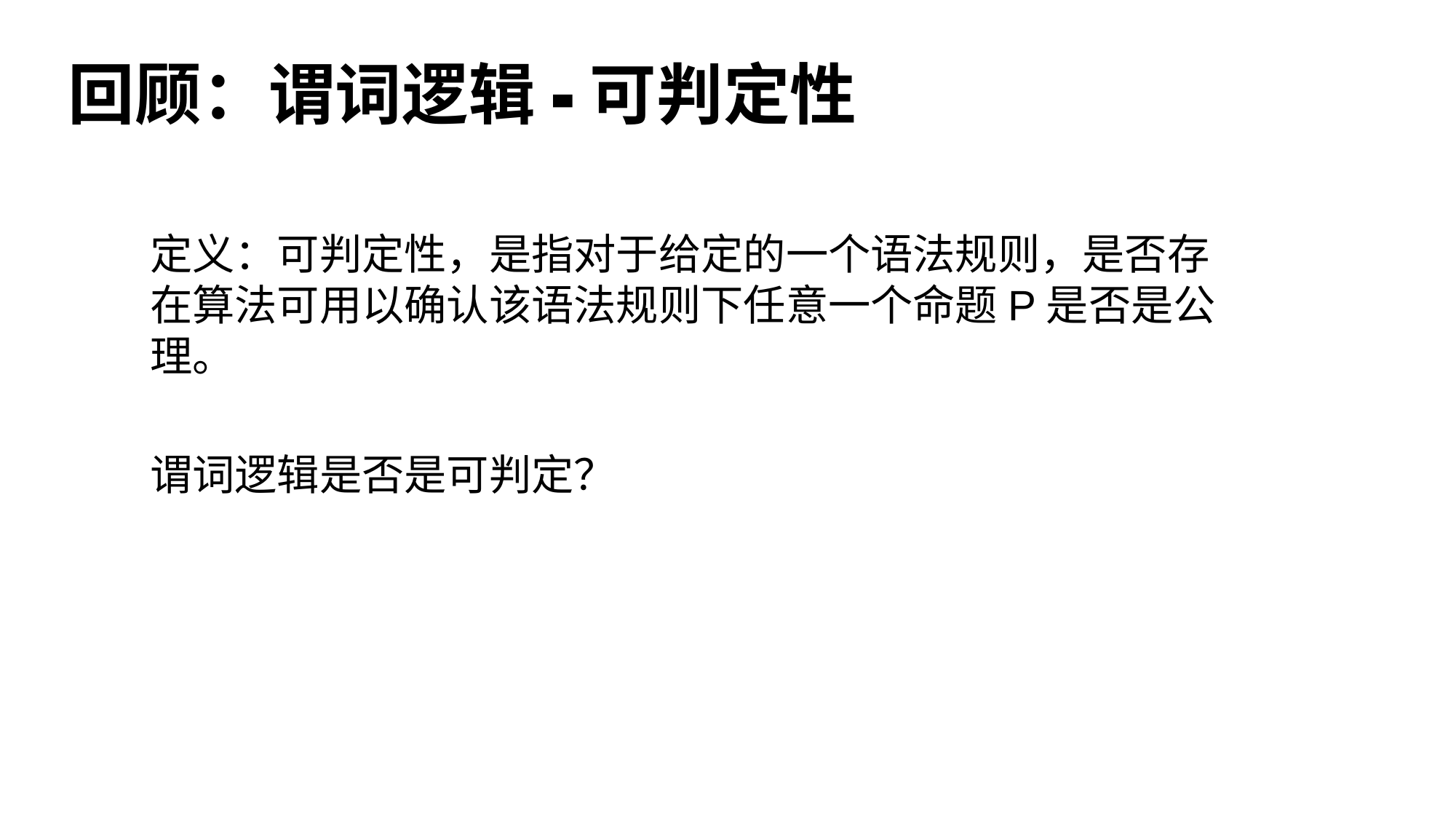

# 回顾：谓词逻辑-可判定性
定义：可判定性，是指对于给定的一个语法规则，是否存在算法可用以确认该语法规则下任意一个命题P是否是公理。
谓词逻辑是否是可判定？